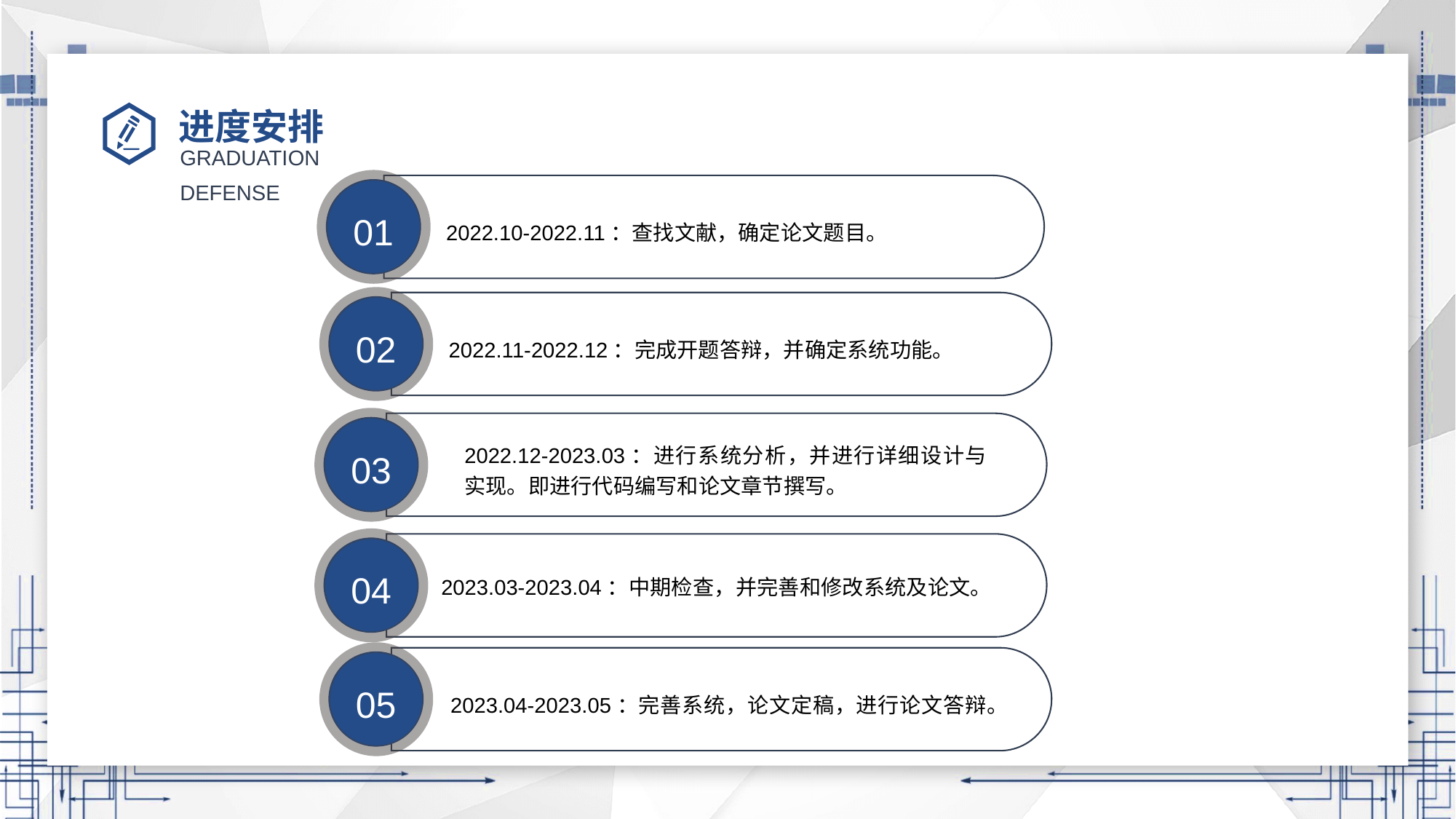

# 进度安排

01
2022.10-2022.11：查找文献，确定论文题目。

02

2022.11-2022.12：完成开题答辩，并确定系统功能。
点击输入
标题文本

03
2022.12-2023.03：进行系统分析，并进行详细设计与实现。即进行代码编写和论文章节撰写。

详写内容……点击输入本栏的具体文字，简明扼要的说明分项内容，此为概念图解，请根据您的具体内容酌情修改
点击输入本栏的具体文字，简明扼要的说明分项内容

04
2023.03-2023.04：中期检查，并完善和修改系统及论文。

05
2023.04-2023.05：完善系统，论文定稿，进行论文答辩。